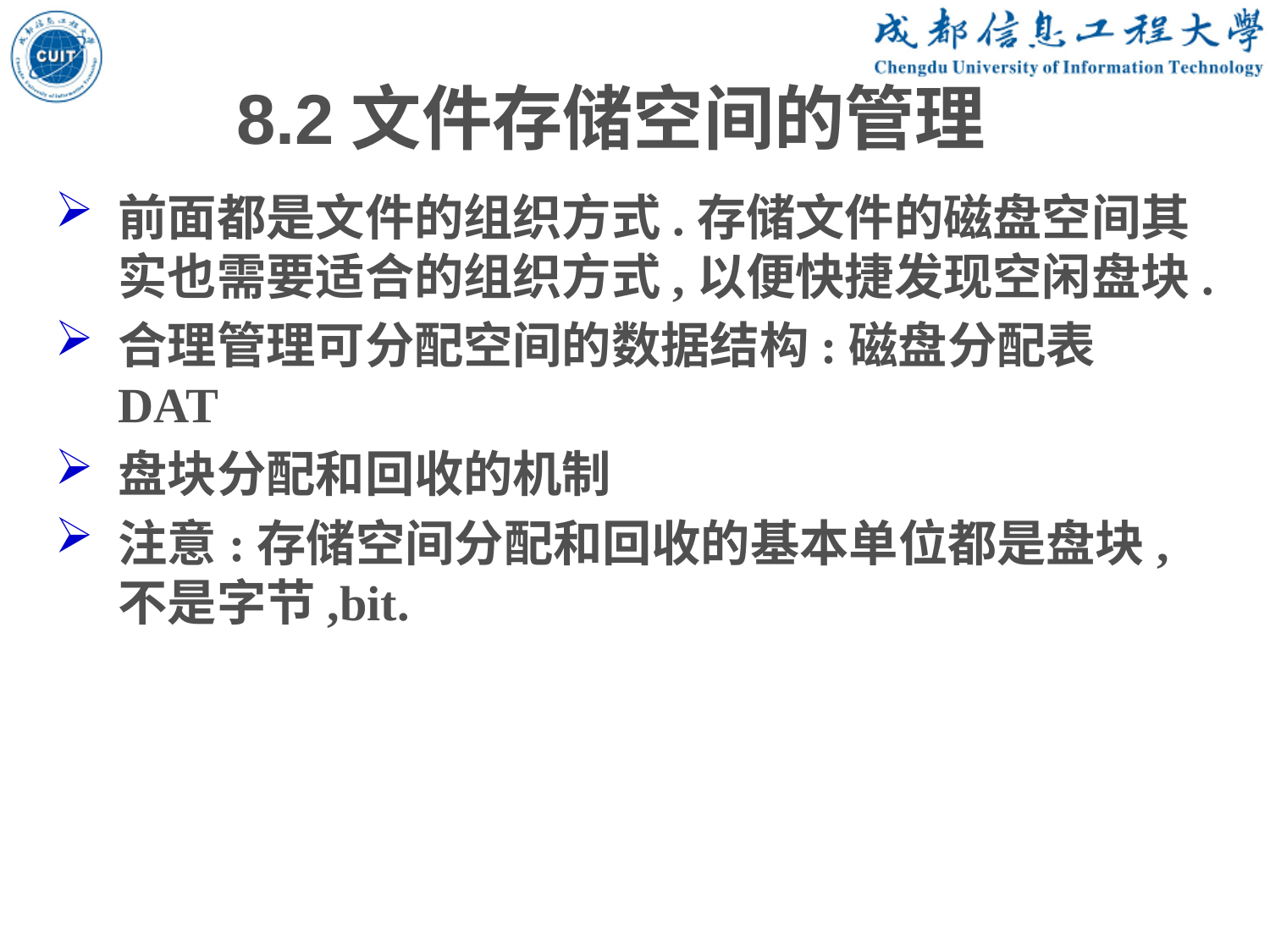

8.2文件存储空间的管理
前面都是文件的组织方式.存储文件的磁盘空间其实也需要适合的组织方式,以便快捷发现空闲盘块.
合理管理可分配空间的数据结构:磁盘分配表DAT
盘块分配和回收的机制
注意:存储空间分配和回收的基本单位都是盘块,不是字节,bit.